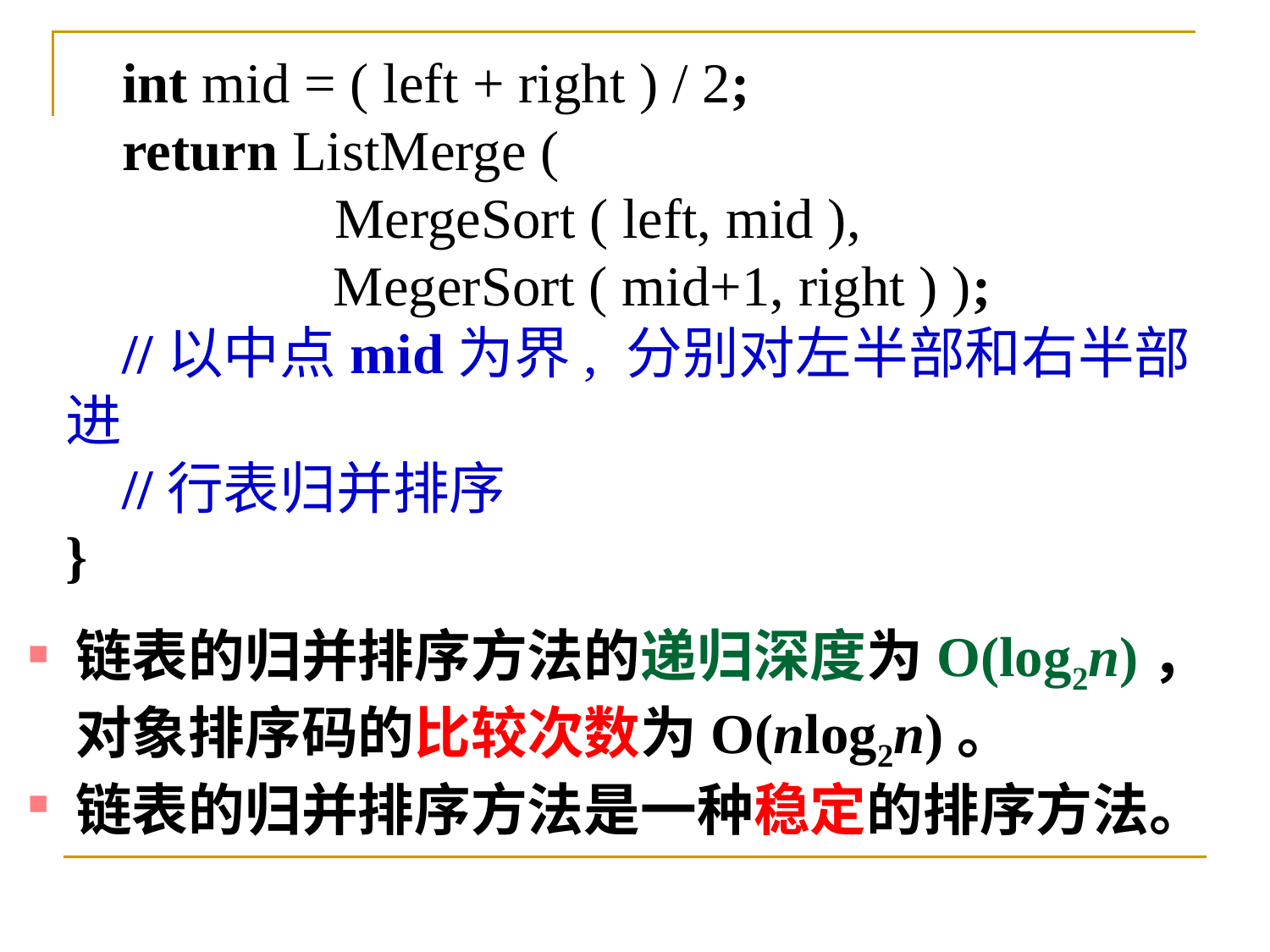

int mid = ( left + right ) / 2;
    return ListMerge (
                   MergeSort ( left, mid ),
		 MegerSort ( mid+1, right ) );
    //以中点mid为界, 分别对左半部和右半部进
    //行表归并排序
}

链表的归并排序方法的递归深度为O(log2n)，对象排序码的比较次数为O(nlog2n)。
链表的归并排序方法是一种稳定的排序方法。